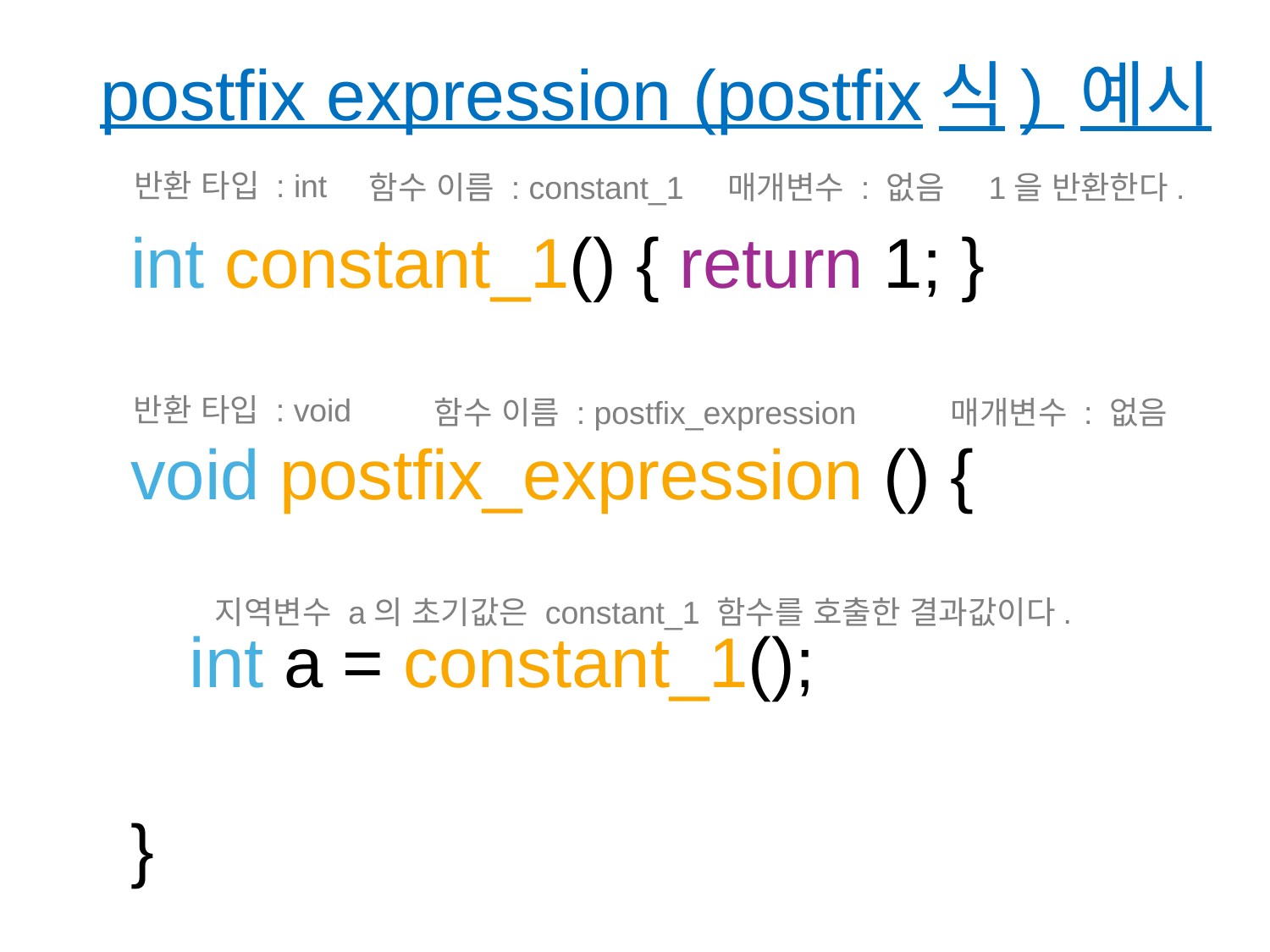

# postfix expression (postfix식) 예시
반환 타입 : int
함수 이름 : constant_1
매개변수 : 없음
1을 반환한다.
int constant_1() { return 1; }

void postfix_expression () {

   int a = constant_1();

}
반환 타입 : void
함수 이름 : postfix_expression
매개변수 : 없음
지역변수 a의 초기값은 constant_1 함수를 호출한 결과값이다.